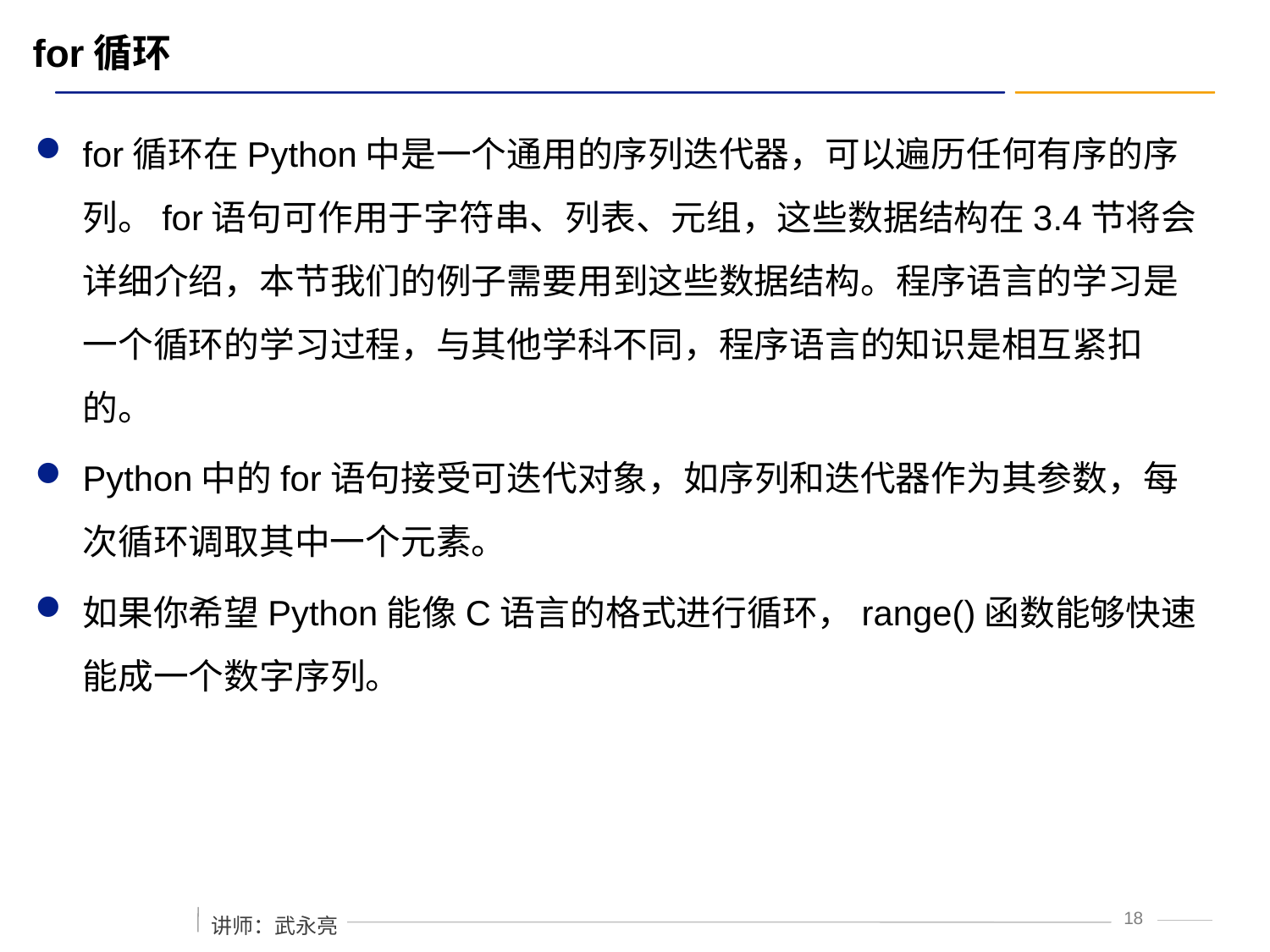

# for循环
for循环在Python中是一个通用的序列迭代器，可以遍历任何有序的序列。for语句可作用于字符串、列表、元组，这些数据结构在3.4节将会详细介绍，本节我们的例子需要用到这些数据结构。程序语言的学习是一个循环的学习过程，与其他学科不同，程序语言的知识是相互紧扣的。
Python中的for语句接受可迭代对象，如序列和迭代器作为其参数，每次循环调取其中一个元素。
如果你希望Python能像C语言的格式进行循环，range()函数能够快速能成一个数字序列。